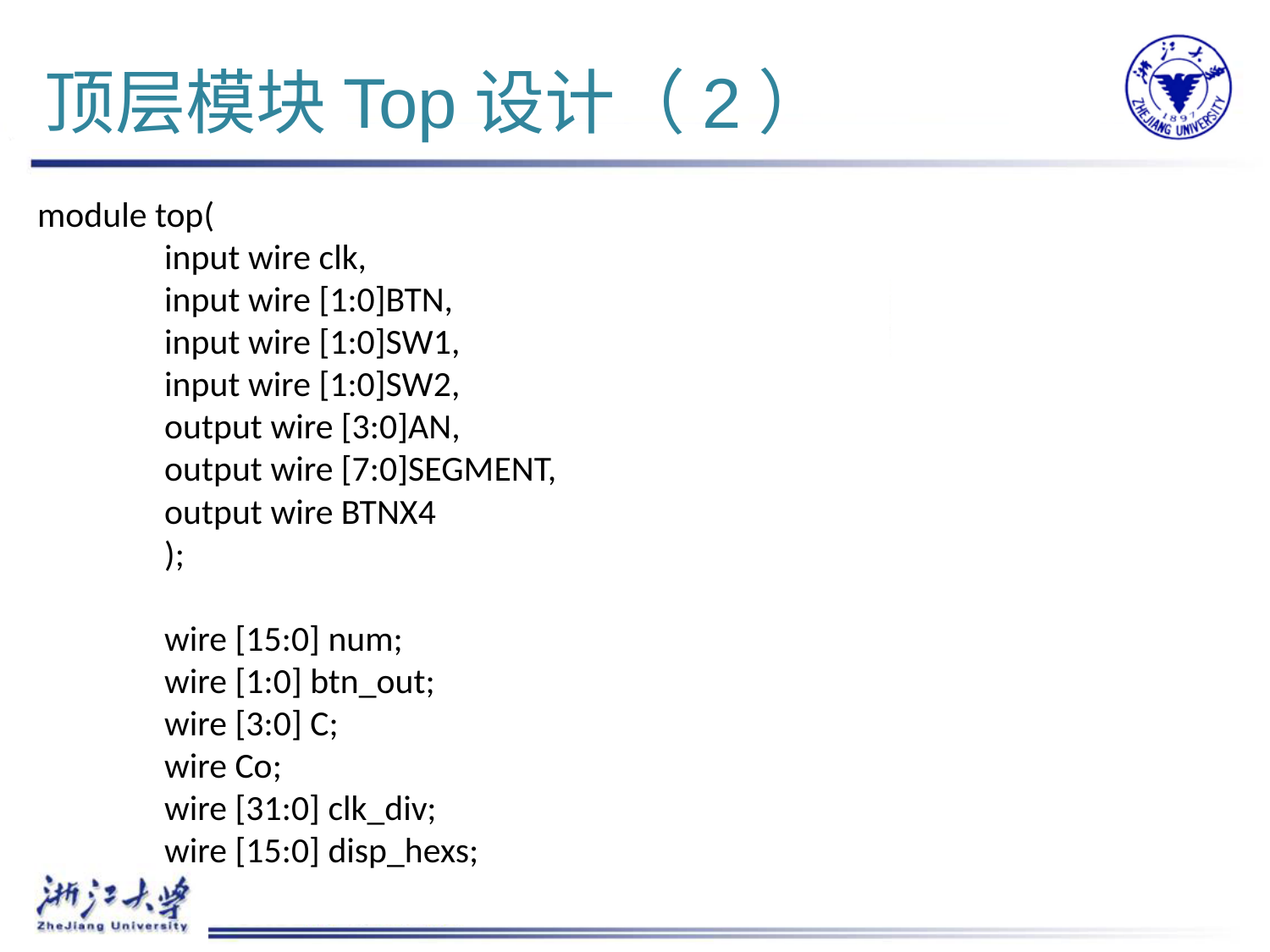

# 顶层模块Top设计（2）
module top(
	input wire clk,
	input wire [1:0]BTN,
	input wire [1:0]SW1,
	input wire [1:0]SW2,
	output wire [3:0]AN,
	output wire [7:0]SEGMENT,
	output wire BTNX4
	);

	wire [15:0] num;
	wire [1:0] btn_out;
	wire [3:0] C;
	wire Co;
	wire [31:0] clk_div;
	wire [15:0] disp_hexs;